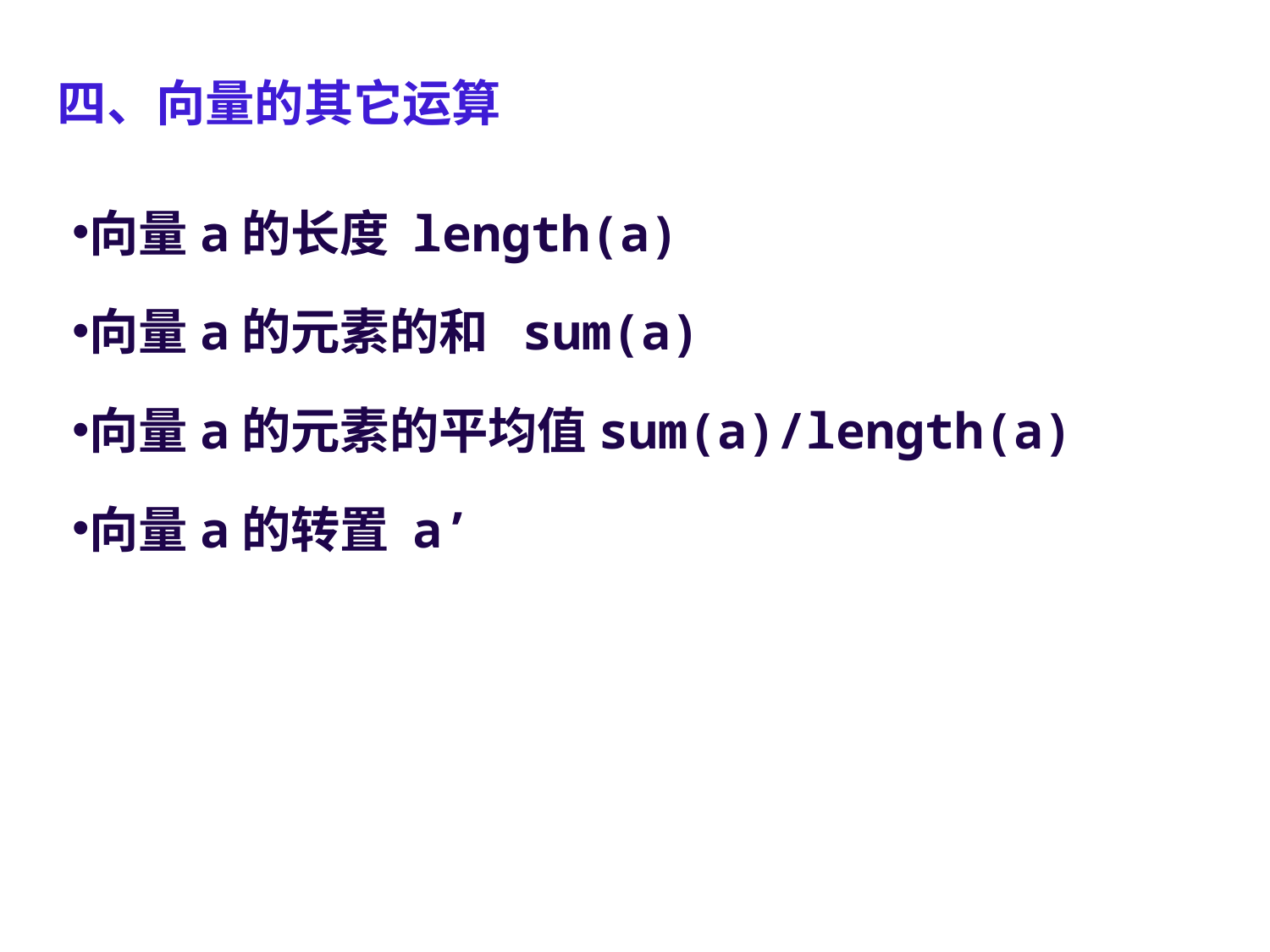

四、向量的其它运算
向量a的长度 length(a)
向量a的元素的和  sum(a)
向量a的元素的平均值sum(a)/length(a)
向量a的转置 a’